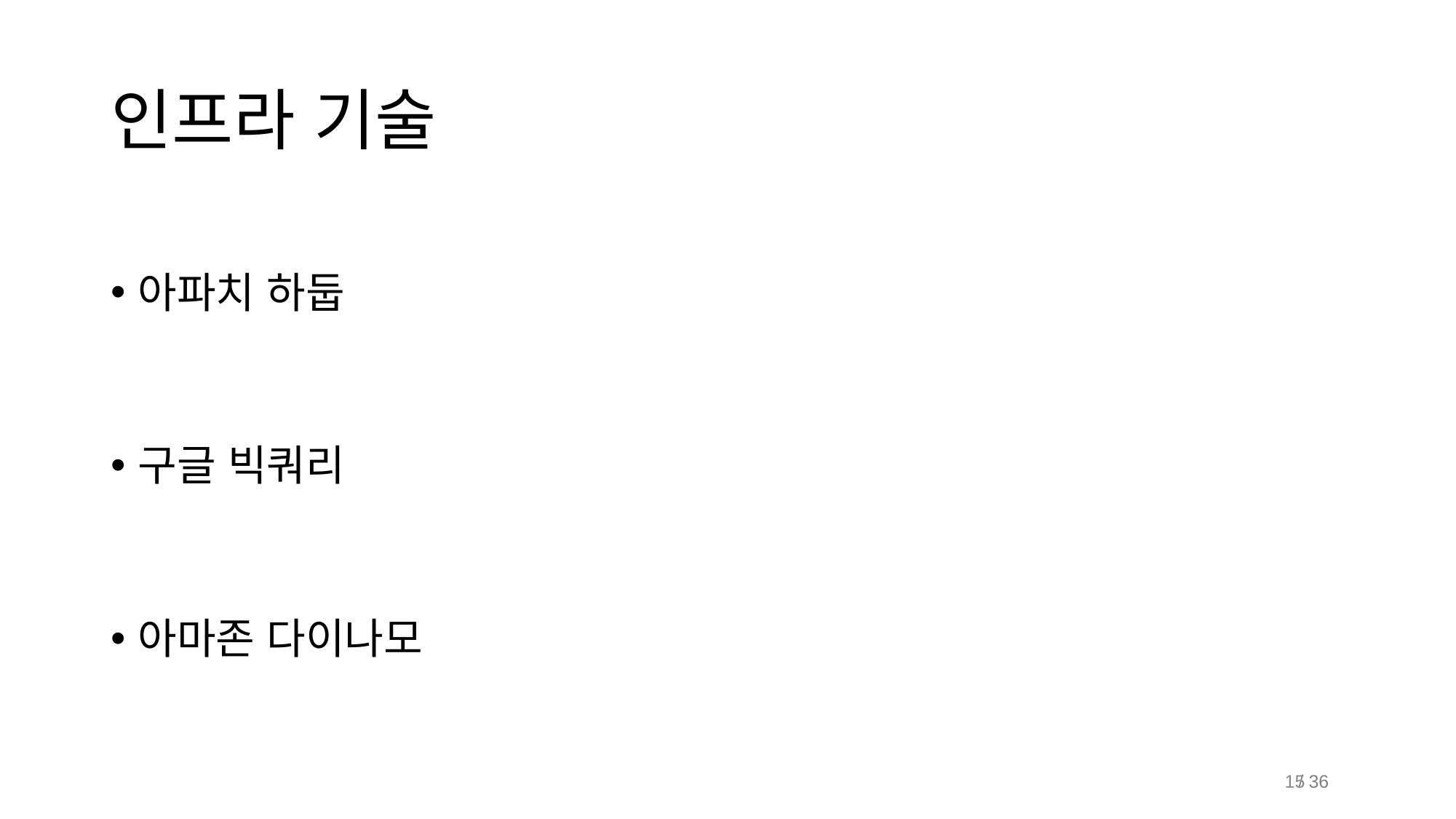

# 인프라 기술

아파치 하둡

구글 빅쿼리

아마존 다이나모
15